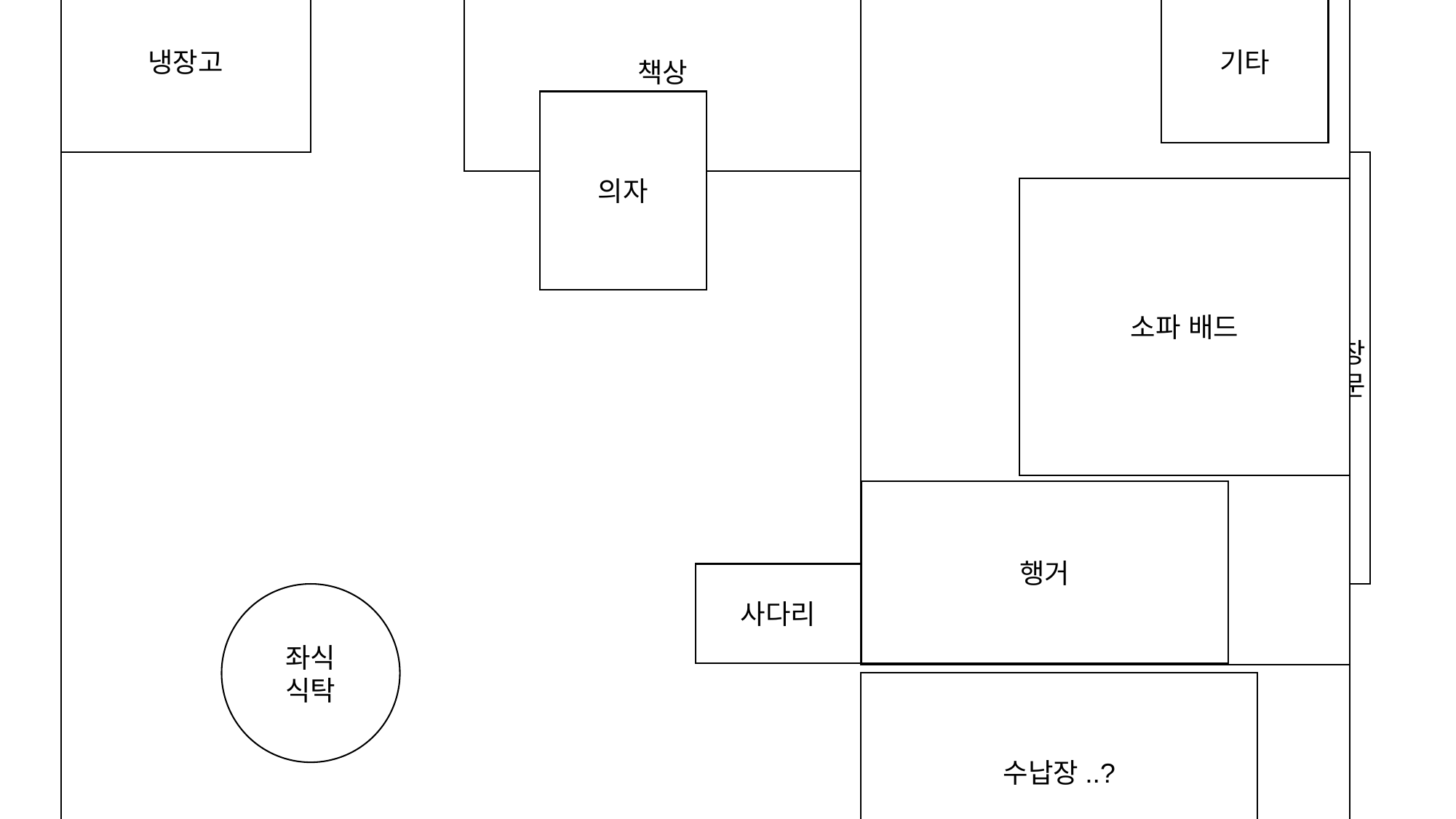

옷장
책상
테이블

냉장고
책상
기타
건조대

의자
창문
소파 배드
행거
사다리
좌식
식탁
수납장..?